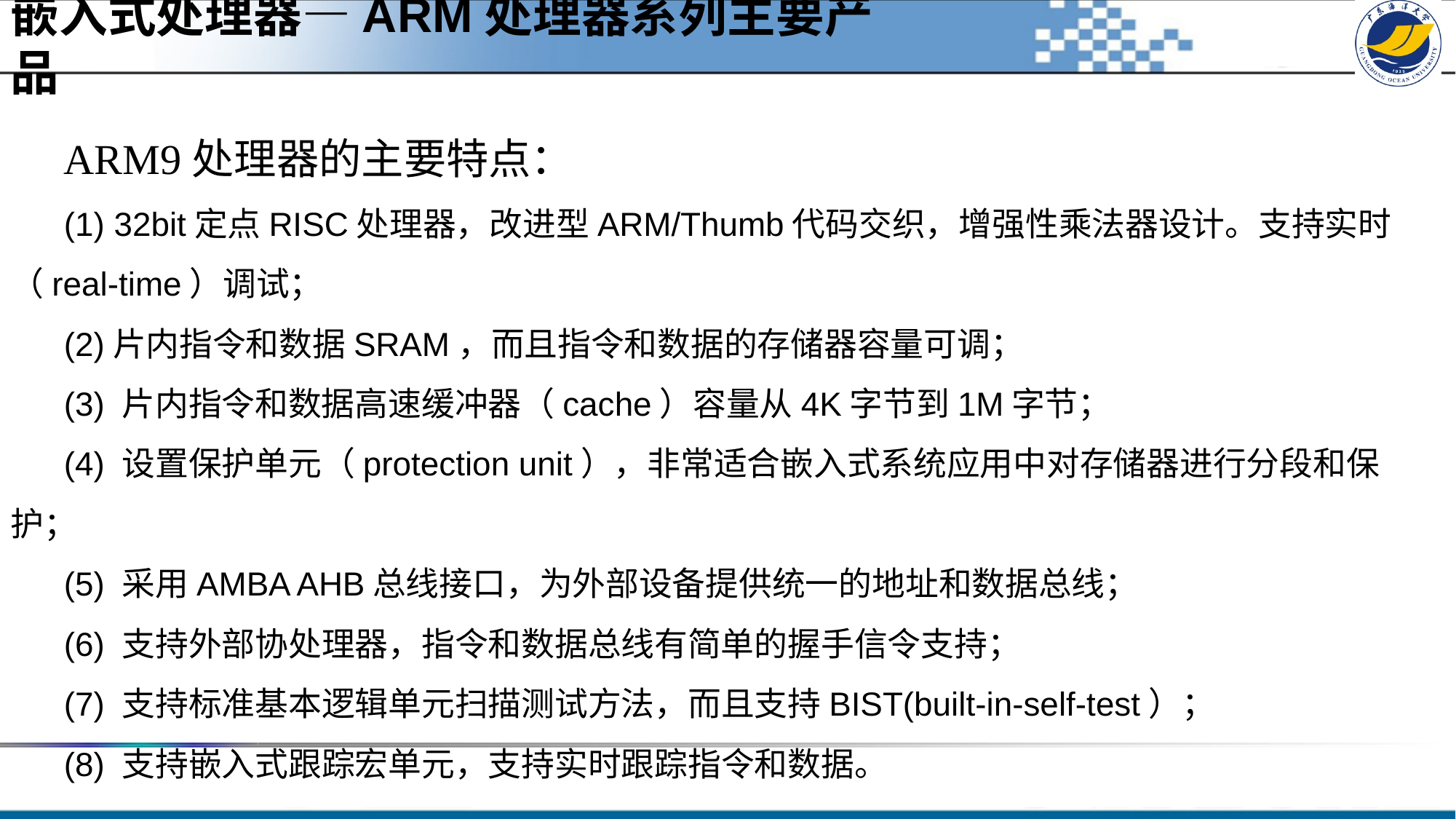

嵌入式处理器—ARM处理器系列主要产品
ARM9处理器的主要特点：
(1) 32bit定点RISC处理器，改进型ARM/Thumb代码交织，增强性乘法器设计。支持实时（real-time）调试；
(2)片内指令和数据SRAM，而且指令和数据的存储器容量可调；
(3) 片内指令和数据高速缓冲器（cache）容量从4K字节到1M字节；
(4) 设置保护单元（protection unit），非常适合嵌入式系统应用中对存储器进行分段和保护；
(5) 采用AMBA AHB总线接口，为外部设备提供统一的地址和数据总线；
(6) 支持外部协处理器，指令和数据总线有简单的握手信令支持；
(7) 支持标准基本逻辑单元扫描测试方法，而且支持BIST(built-in-self-test）；
(8) 支持嵌入式跟踪宏单元，支持实时跟踪指令和数据。
63